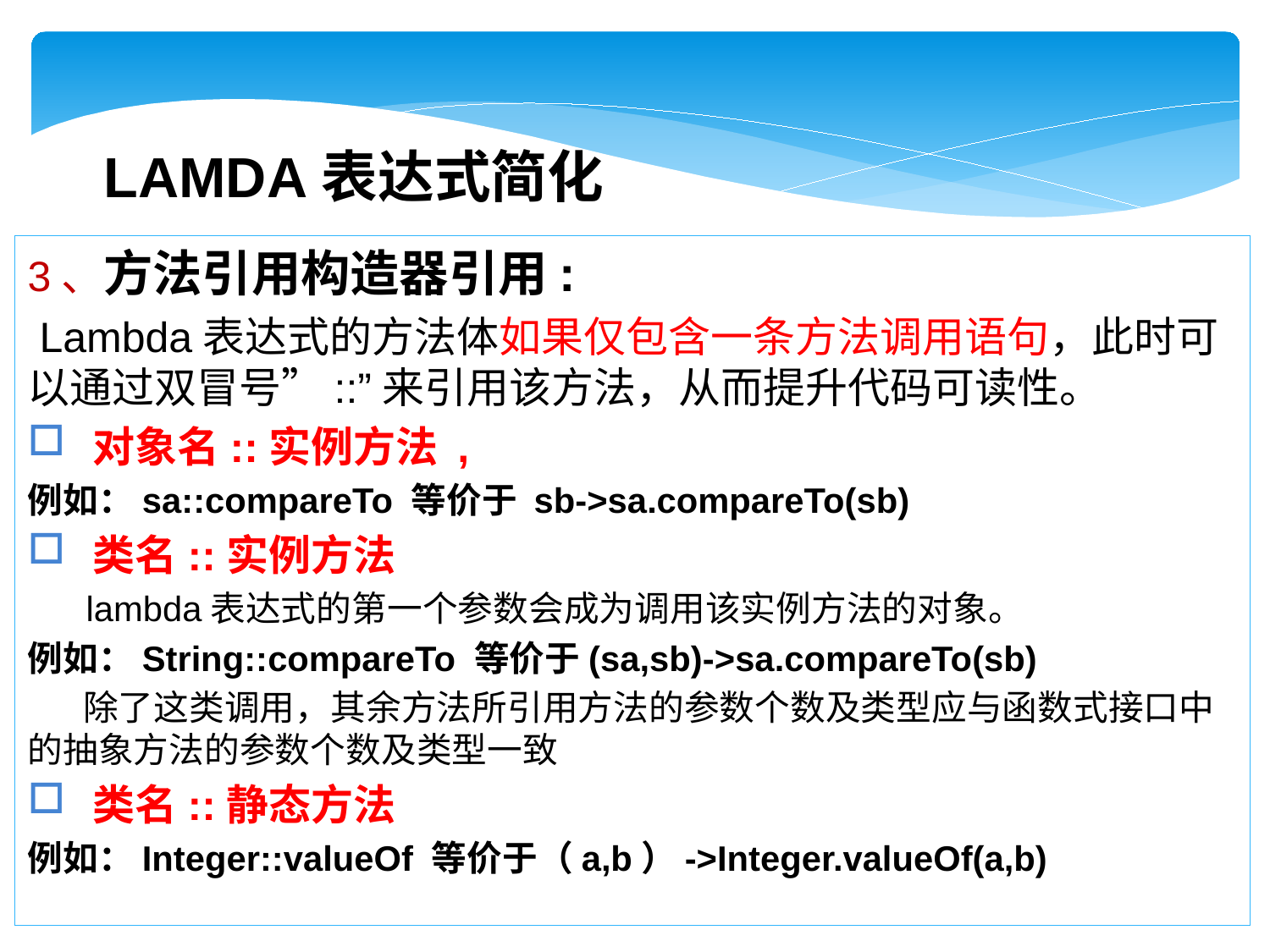

LAMDA表达式简化
3、方法引用构造器引用:
 Lambda表达式的方法体如果仅包含一条方法调用语句，此时可以通过双冒号”::”来引用该方法，从而提升代码可读性。
对象名::实例方法 ,
例如：sa::compareTo 等价于 sb->sa.compareTo(sb)
类名::实例方法
      lambda表达式的第一个参数会成为调用该实例方法的对象。
例如：String::compareTo 等价于(sa,sb)->sa.compareTo(sb)
      除了这类调用，其余方法所引用方法的参数个数及类型应与函数式接口中的抽象方法的参数个数及类型一致
类名::静态方法
例如：Integer::valueOf 等价于（a,b）->Integer.valueOf(a,b)